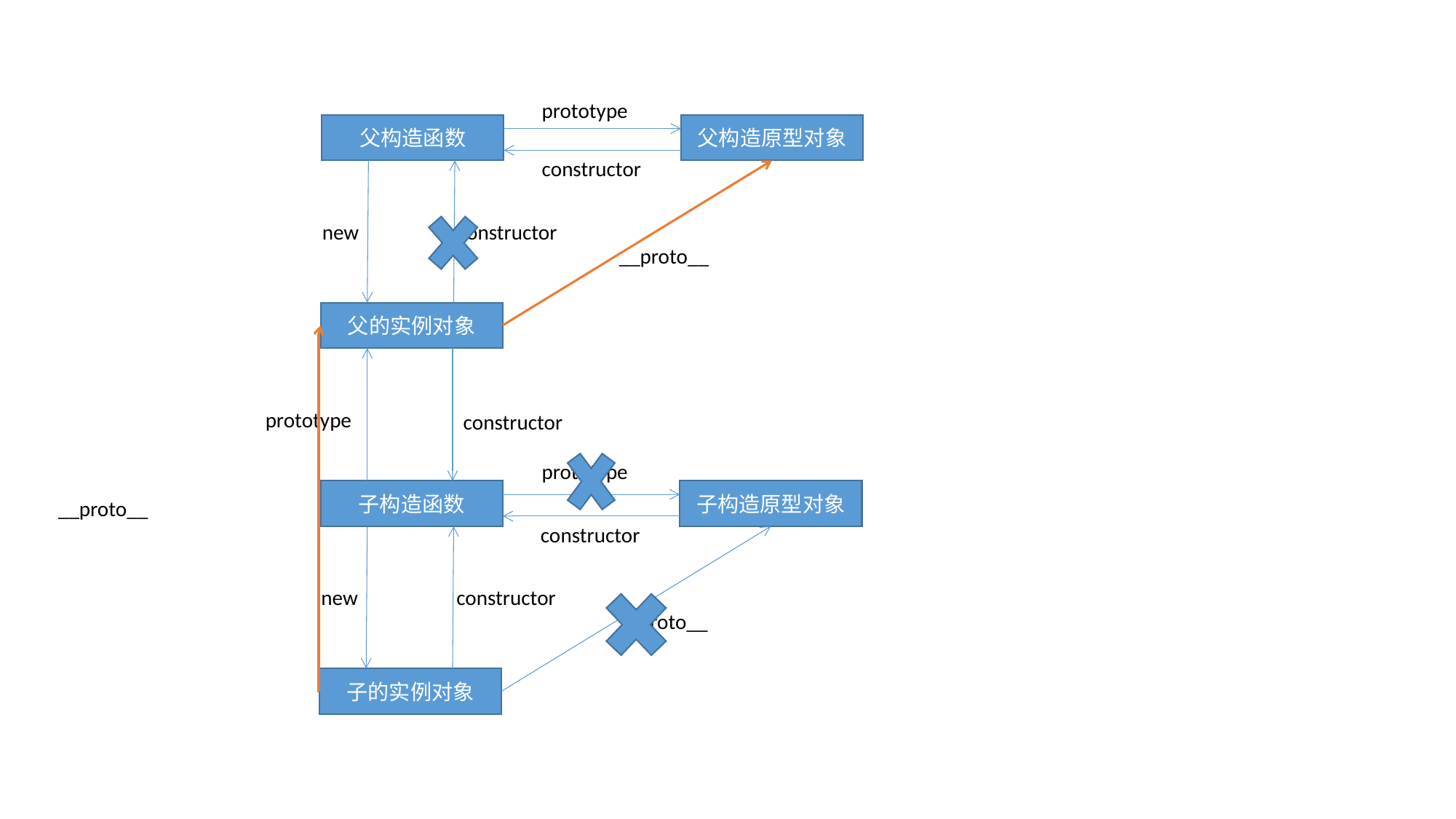

prototype
父构造函数
父构造原型对象
constructor

new
constructor
__proto__
父的实例对象
prototype
constructor

prototype
子构造函数
子构造原型对象
__proto__
constructor
new
constructor

__proto__
子的实例对象